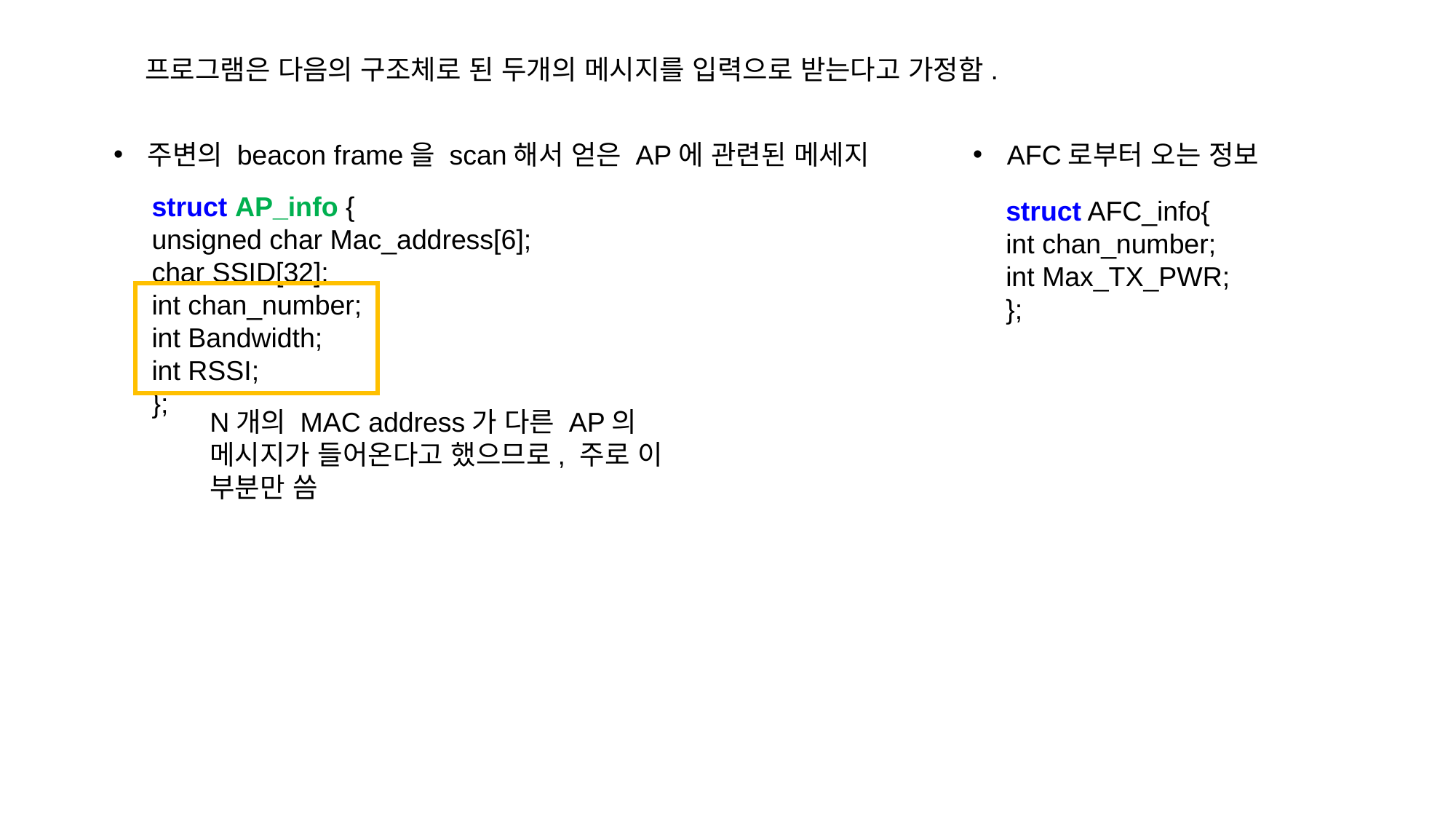

프로그램은 다음의 구조체로 된 두개의 메시지를 입력으로 받는다고 가정함.
주변의 beacon frame을 scan해서 얻은 AP에 관련된 메세지
AFC로부터 오는 정보
struct AP_info {
unsigned char Mac_address[6];
char SSID[32];
int chan_number;
int Bandwidth;
int RSSI;
};
struct AFC_info{
int chan_number;
int Max_TX_PWR;
};

N개의 MAC address가 다른 AP의 메시지가 들어온다고 했으므로, 주로 이 부분만 씀